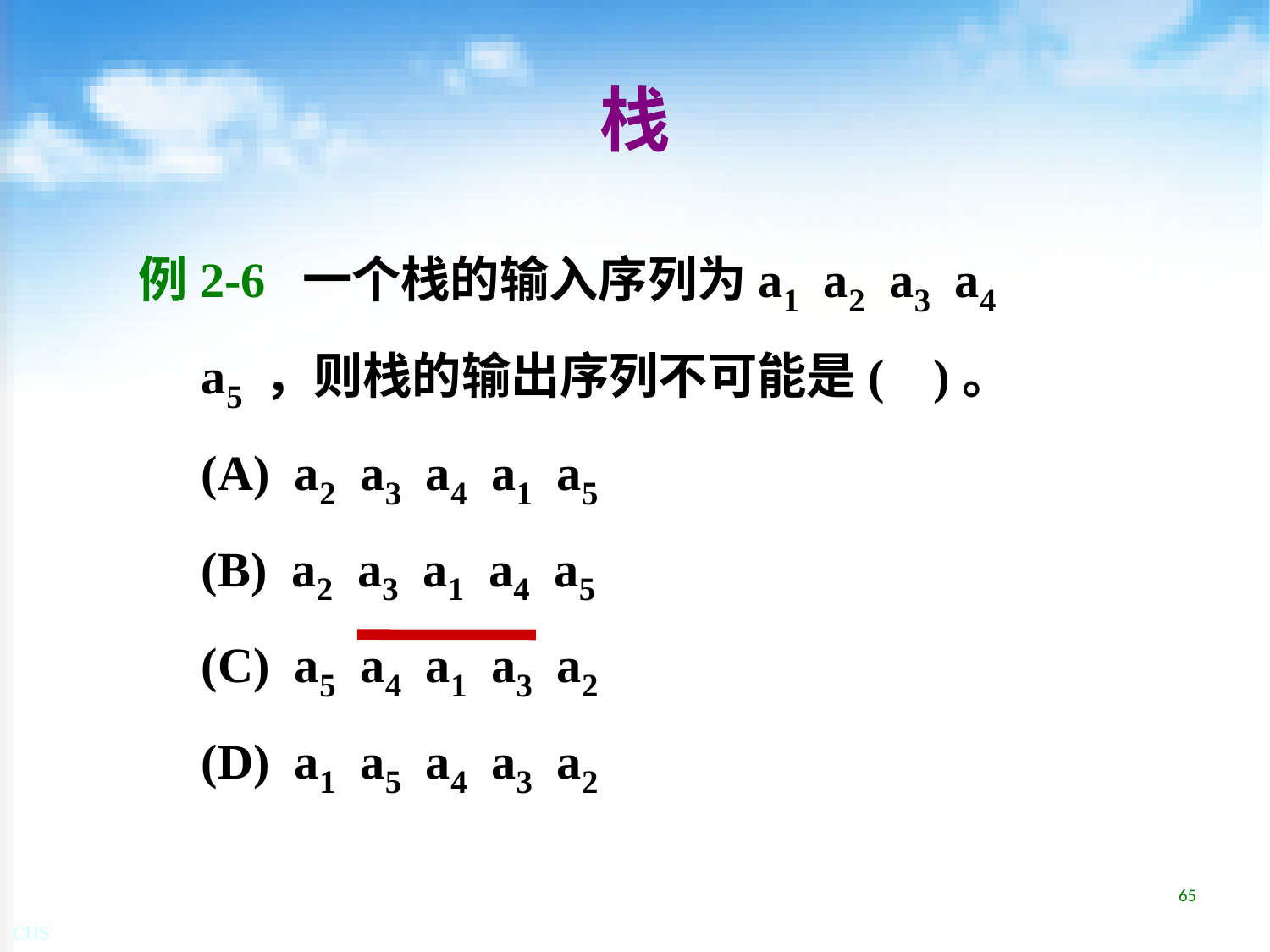

# 栈
例2-6  一个栈的输入序列为a1  a2  a3  a4  a5 ，则栈的输出序列不可能是(    )。
	(A)  a2  a3  a4  a1  a5
	(B)  a2  a3  a1  a4  a5
	(C)  a5  a4  a1  a3  a2
	(D)  a1  a5  a4  a3  a2
65